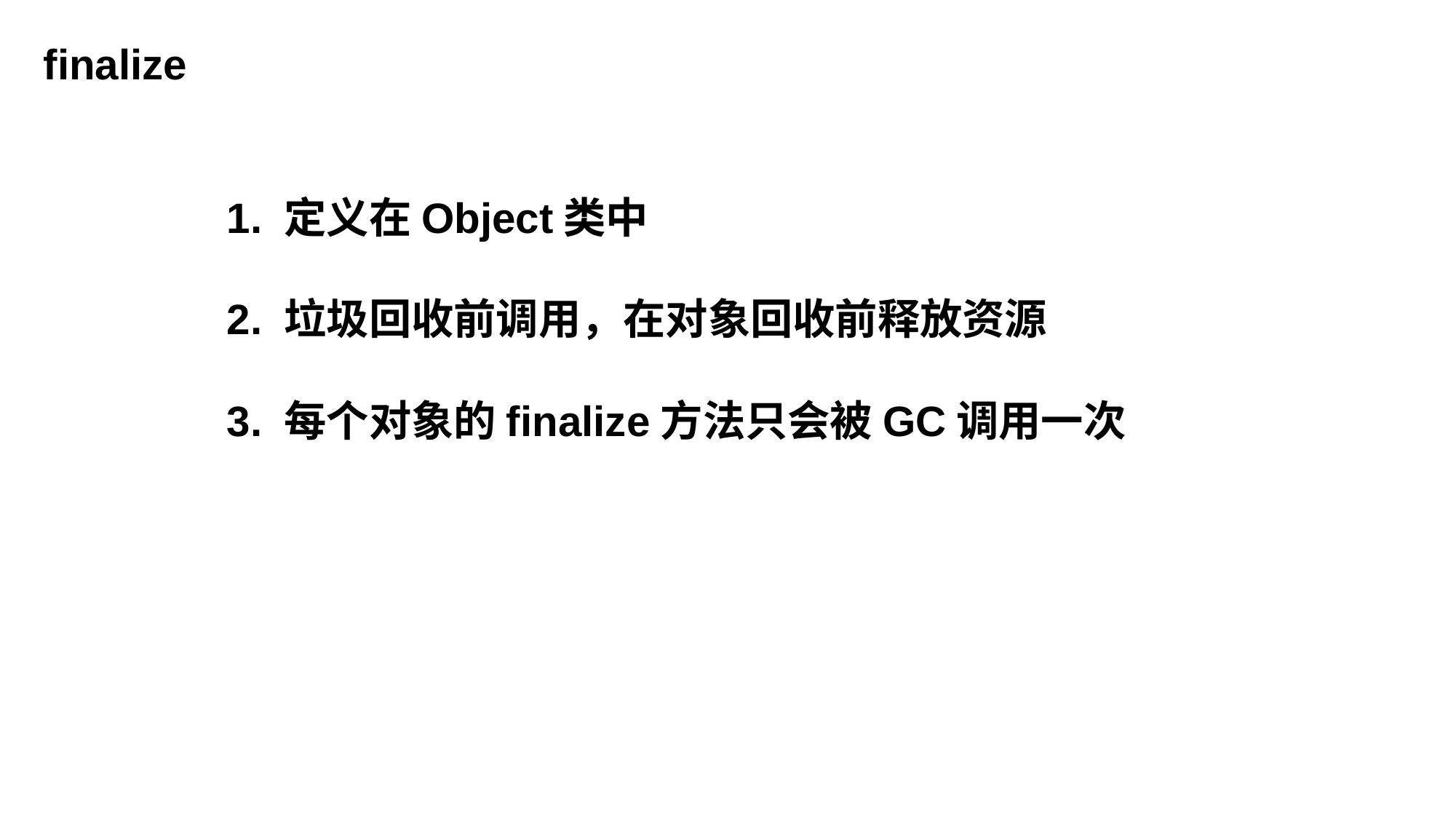

finalize
1. 定义在Object类中

2. 垃圾回收前调用，在对象回收前释放资源

3. 每个对象的finalize方法只会被GC调用一次